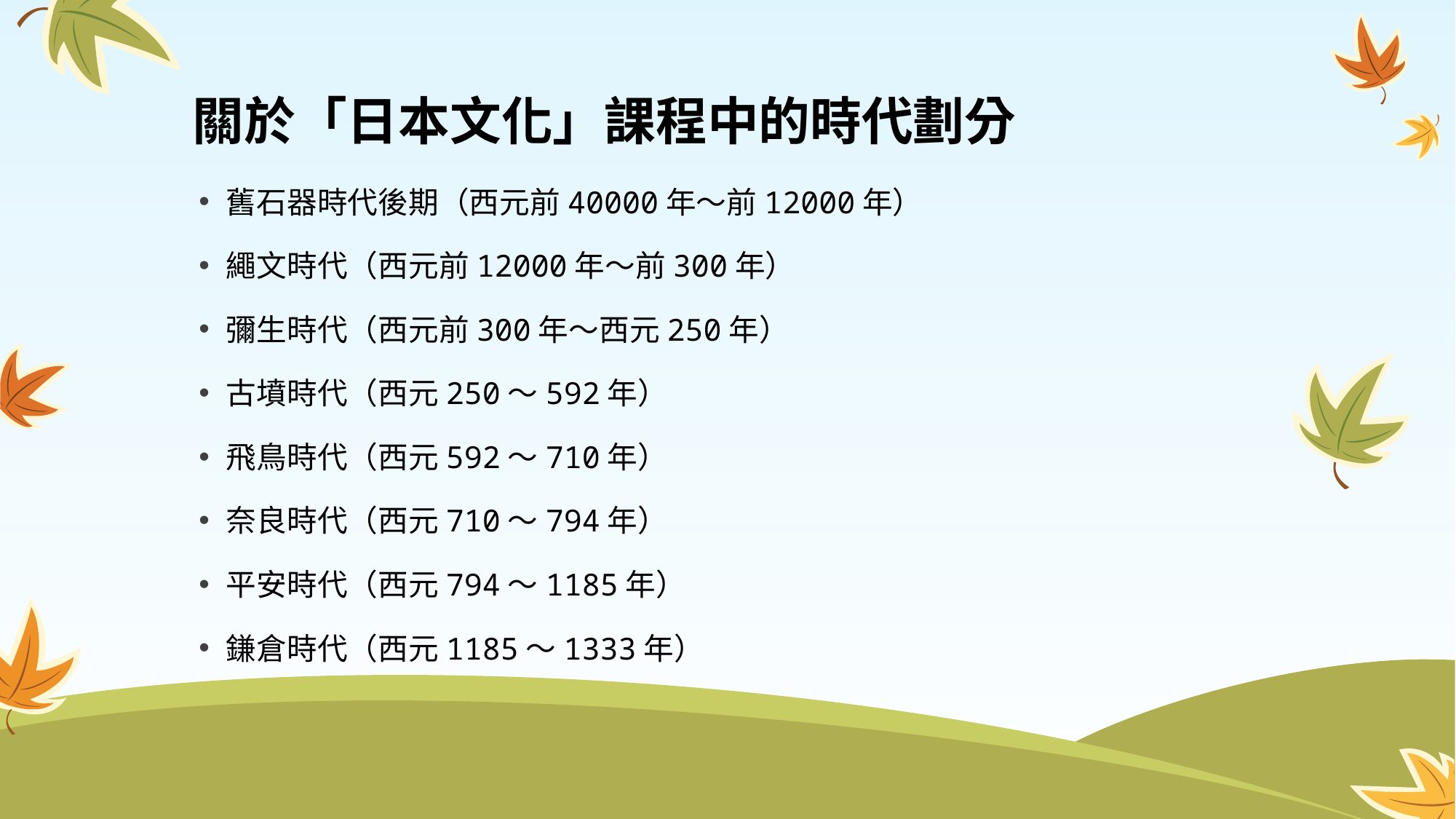

# 關於「日本文化」課程中的時代劃分
舊石器時代後期（西元前40000年～前12000年）
繩文時代（西元前12000年～前300年）
彌生時代（西元前300年～西元250年）
古墳時代（西元250～592年）
飛鳥時代（西元592～710年）
奈良時代（西元710～794年）
平安時代（西元794～1185年）
鎌倉時代（西元1185～1333年）